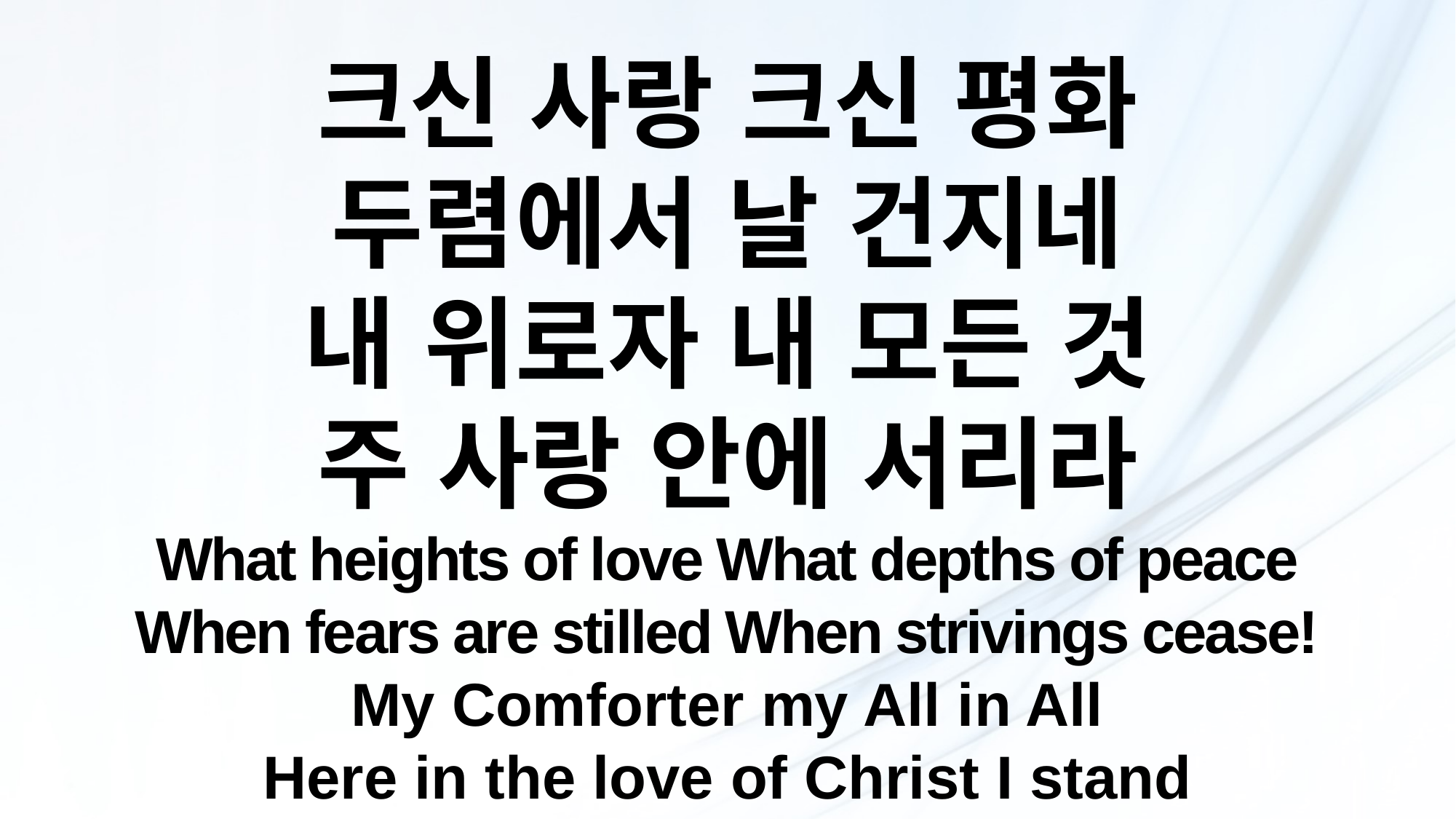

크신 사랑 크신 평화
두렴에서 날 건지네
내 위로자 내 모든 것
주 사랑 안에 서리라
What heights of love What depths of peace
When fears are stilled When strivings cease!
My Comforter my All in All
Here in the love of Christ I stand